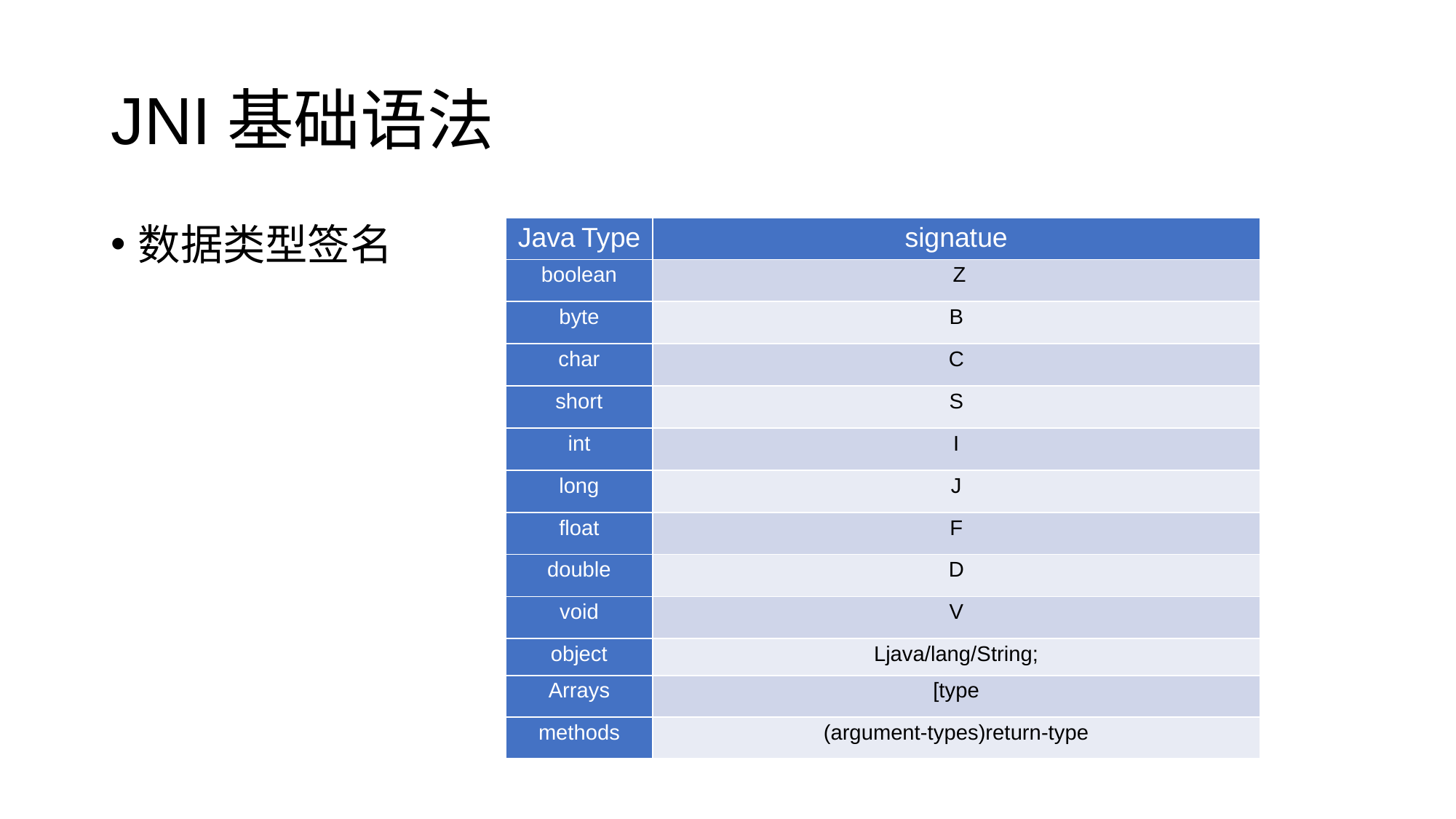

# JNI基础语法
数据类型签名
| Java Type | signatue |
| --- | --- |
| boolean | Z |
| byte | B |
| char | C |
| short | S |
| int | I |
| long | J |
| float | F |
| double | D |
| void | V |
| object | Ljava/lang/String; |
| Arrays | [type |
| methods | (argument-types)return-type |